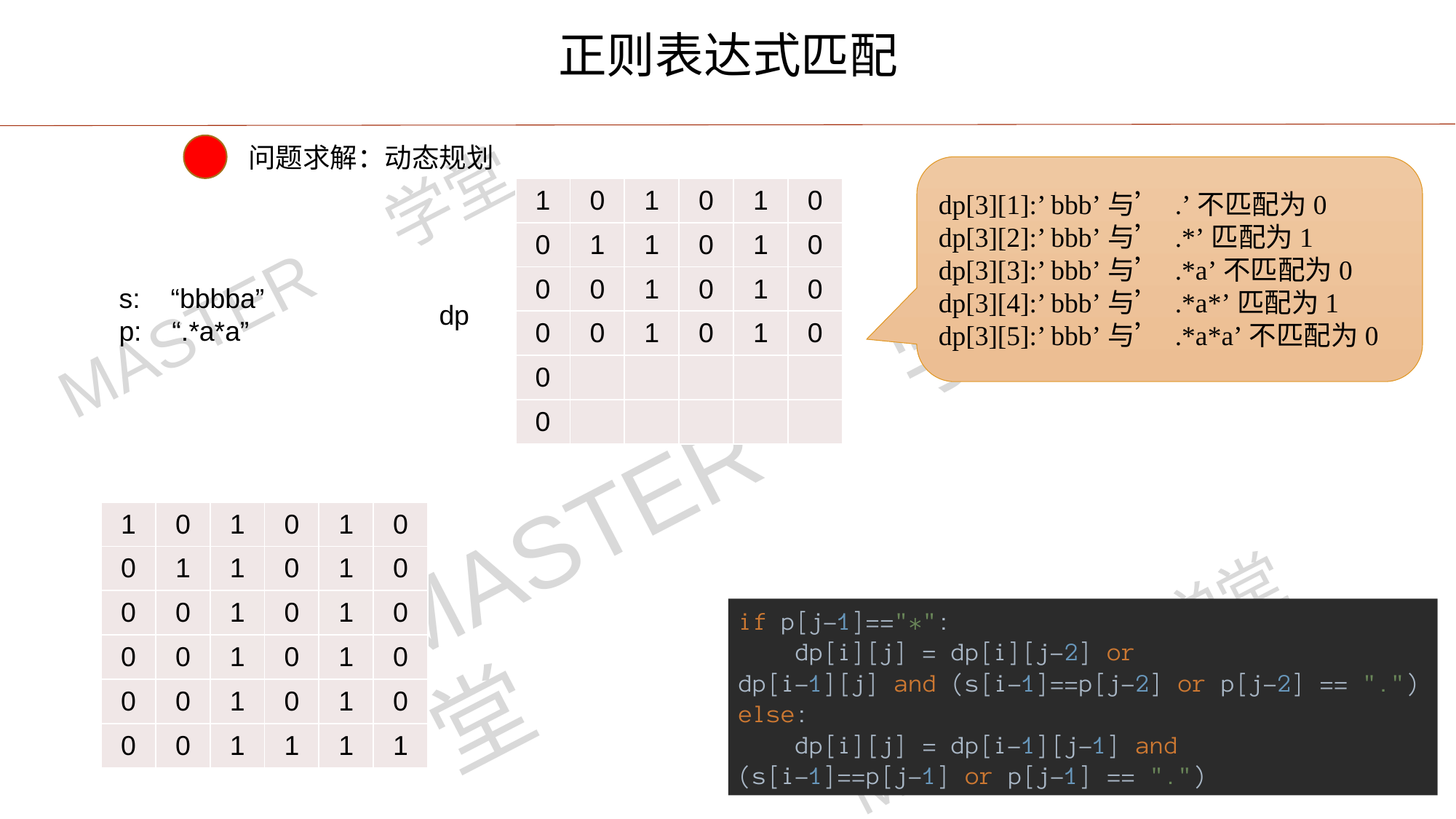

正则表达式匹配
问题求解：动态规划

dp[3][1]:’ bbb’与’ .’不匹配为0
dp[3][2]:’ bbb’与’ .*’匹配为1
dp[3][3]:’ bbb’与’ .*a’不匹配为0
dp[3][4]:’ bbb’与’ .*a*’匹配为1
dp[3][5]:’ bbb’与’ .*a*a’不匹配为0
| 1 | 0 | 1 | 0 | 1 | 0 |
| --- | --- | --- | --- | --- | --- |
| 0 | 1 | 1 | 0 | 1 | 0 |
| 0 | 0 | 1 | 0 | 1 | 0 |
| 0 | 0 | 1 | 0 | 1 | 0 |
| 0 |  |  |  |  |  |
| 0 |  |  |  |  |  |
s:    “bbbba”
p:    “.*a*a”
dp
| 1 | 0 | 1 | 0 | 1 | 0 |
| --- | --- | --- | --- | --- | --- |
| 0 | 1 | 1 | 0 | 1 | 0 |
| 0 | 0 | 1 | 0 | 1 | 0 |
| 0 | 0 | 1 | 0 | 1 | 0 |
| 0 | 0 | 1 | 0 | 1 | 0 |
| 0 | 0 | 1 | 1 | 1 | 1 |
if p[j-1]=="*":
    dp[i][j] = dp[i][j-2] or
dp[i-1][j] and (s[i-1]==p[j-2] or p[j-2] == ".")
else:
    dp[i][j] = dp[i-1][j-1] and
(s[i-1]==p[j-1] or p[j-1] == ".")